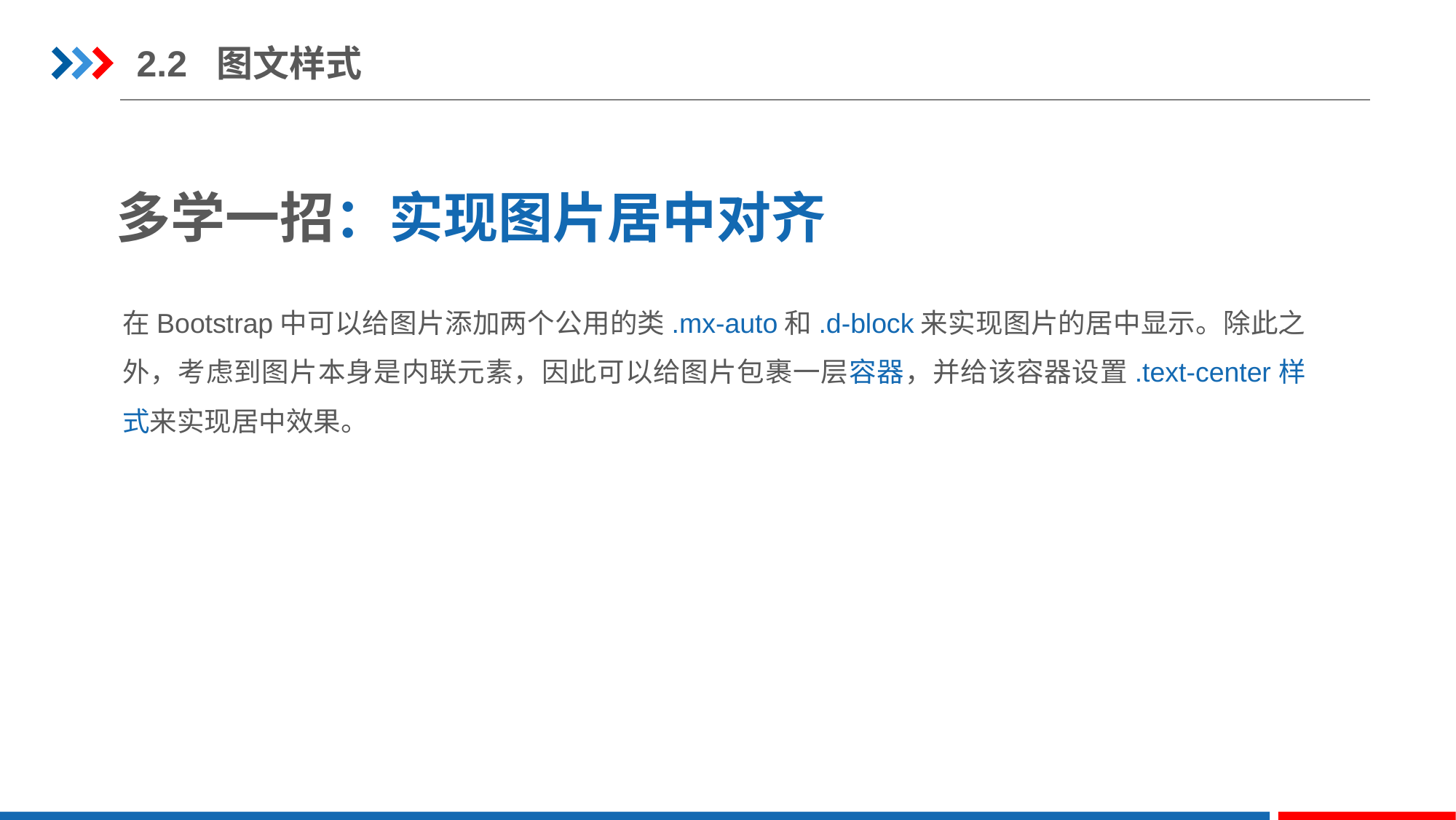

2.2  图文样式
多学一招：实现图片居中对齐
在Bootstrap中可以给图片添加两个公用的类.mx-auto和.d-block来实现图片的居中显示。除此之外，考虑到图片本身是内联元素，因此可以给图片包裹一层容器，并给该容器设置.text-center样式来实现居中效果。